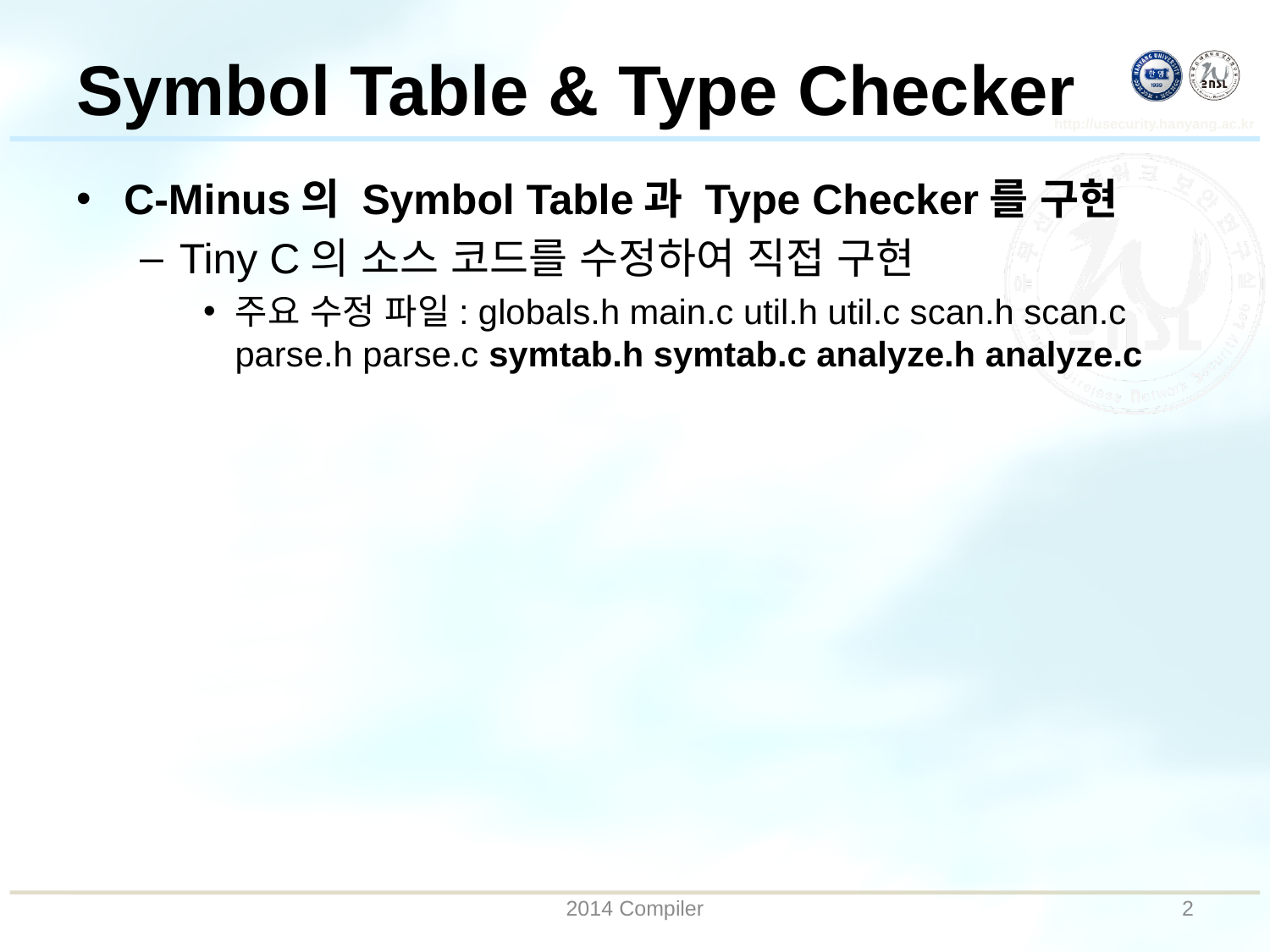

# Symbol Table & Type Checker
C-Minus의 Symbol Table과 Type Checker를 구현
Tiny C의 소스 코드를 수정하여 직접 구현
주요 수정 파일: globals.h main.c util.h util.c scan.h scan.c parse.h parse.c symtab.h symtab.c analyze.h analyze.c
2014 Compiler
2